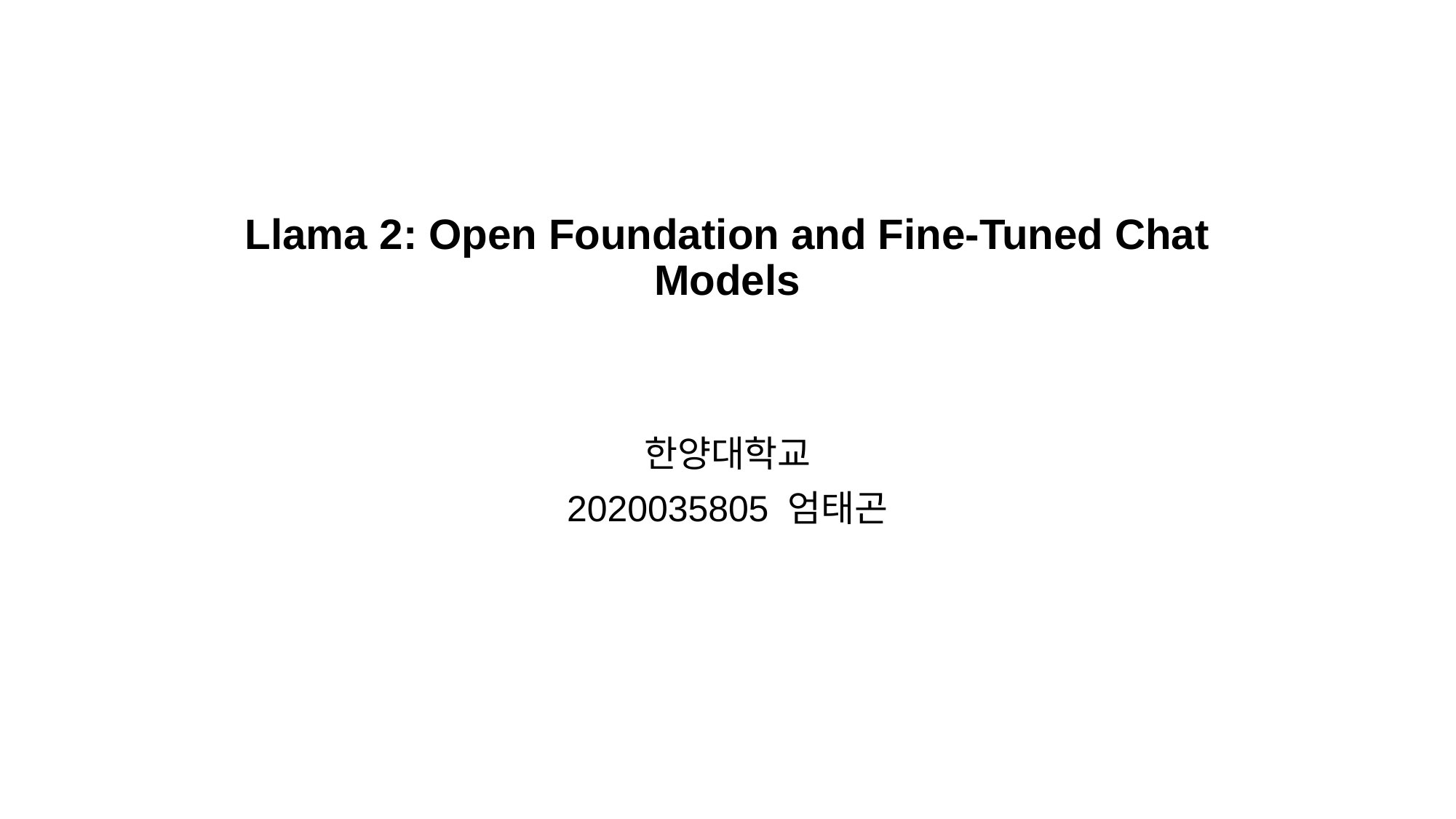

# Llama 2: Open Foundation and Fine-Tuned Chat Models
한양대학교
2020035805 엄태곤